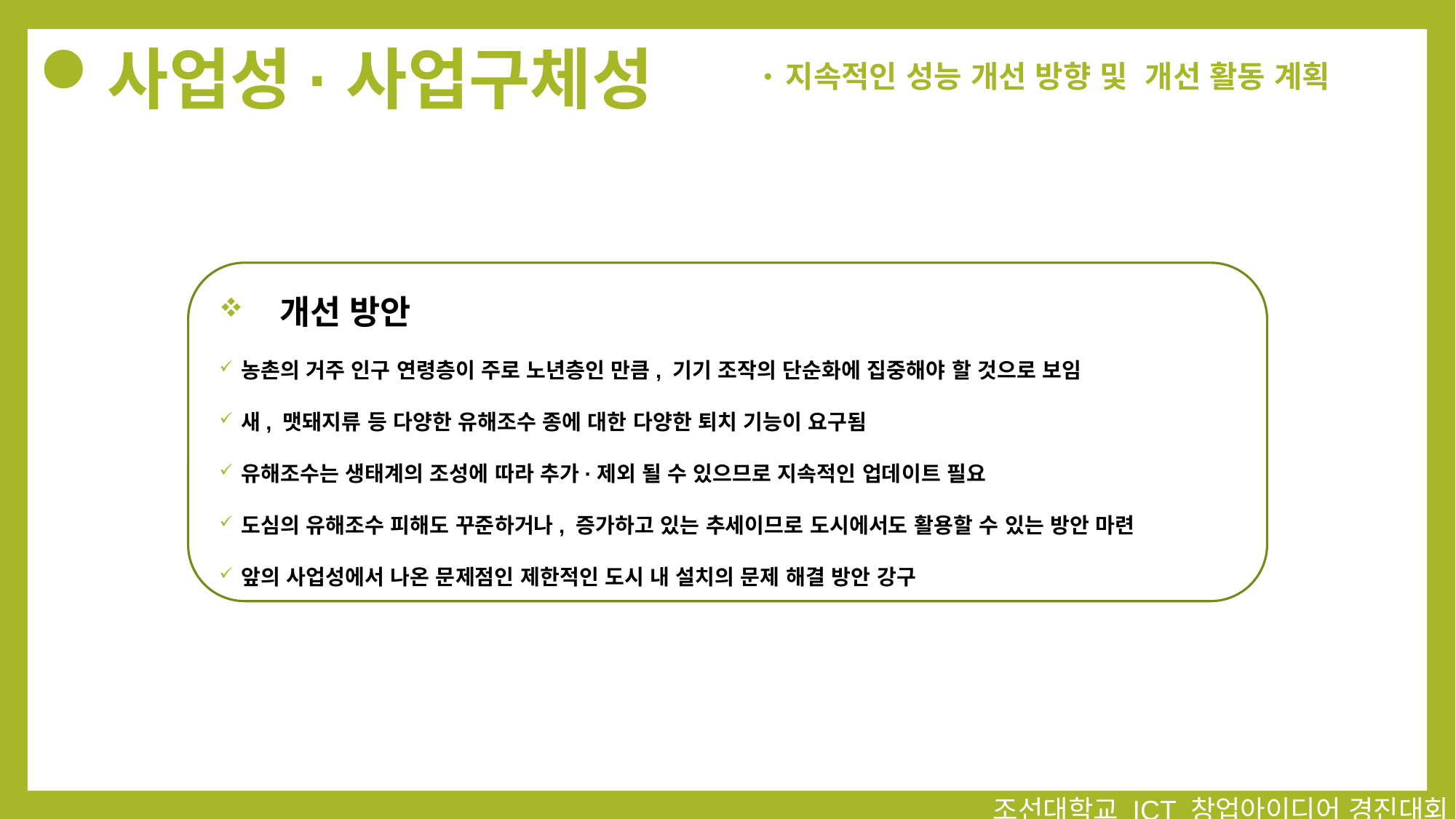

# 사업성·사업구체성
지속적인 성능 개선 방향 및  개선 활동 계획

   개선 방안
농촌의 거주 인구 연령층이 주로 노년층인 만큼, 기기 조작의 단순화에 집중해야 할 것으로 보임
새, 맷돼지류 등 다양한 유해조수 종에 대한 다양한 퇴치 기능이 요구됨
유해조수는 생태계의 조성에 따라 추가·제외 될 수 있으므로 지속적인 업데이트 필요
도심의 유해조수 피해도 꾸준하거나, 증가하고 있는 추세이므로 도시에서도 활용할 수 있는 방안 마련
앞의 사업성에서 나온 문제점인 제한적인 도시 내 설치의 문제 해결 방안 강구
조선대학교 ICT 창업아이디어 경진대회